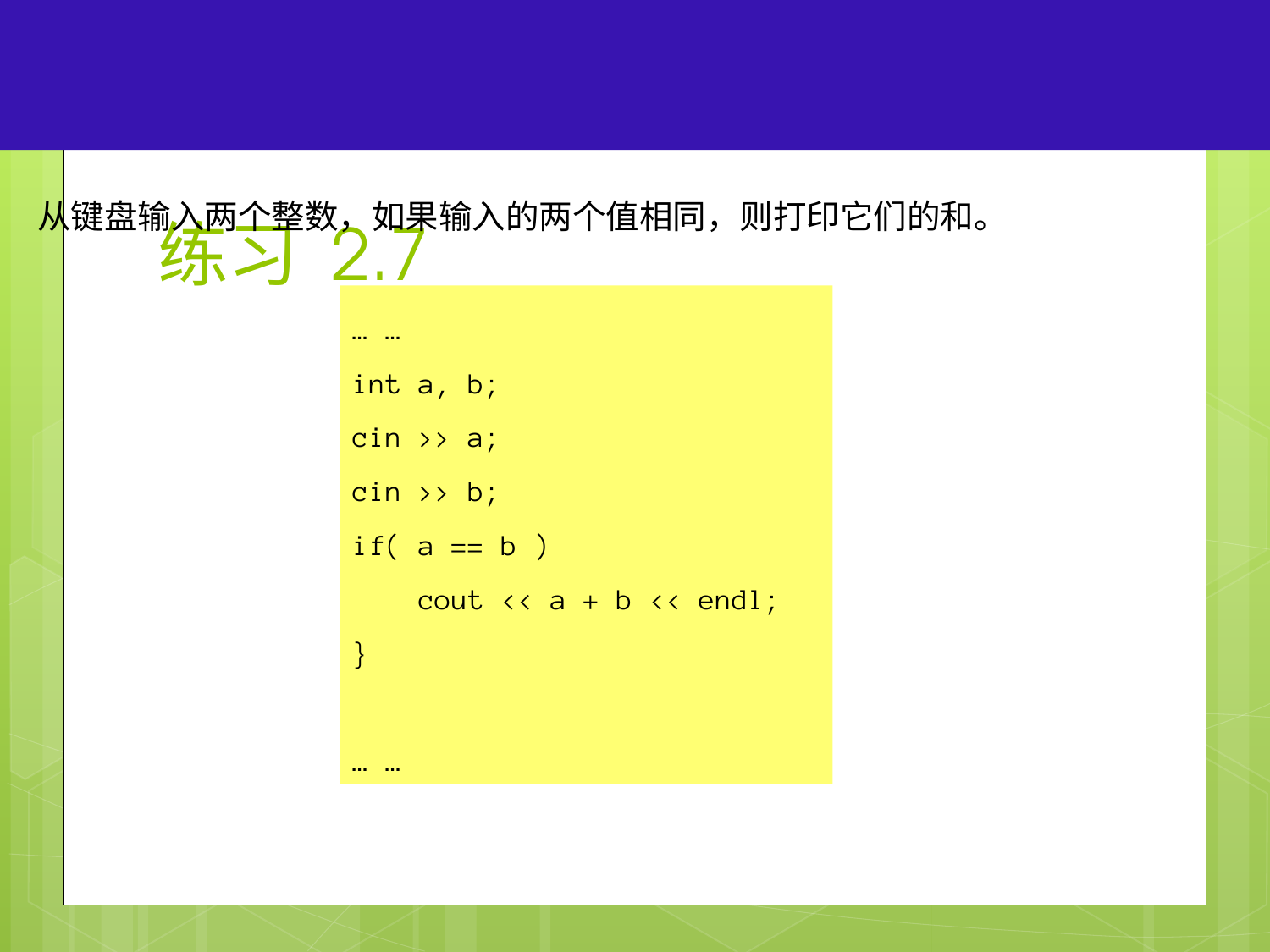

54
# 练习 2.7
从键盘输入两个整数，如果输入的两个值相同，则打印它们的和。
… …
int a, b;
cin >> a;
cin >> b;
if( a == b )
    cout << a + b << endl;
}

… …